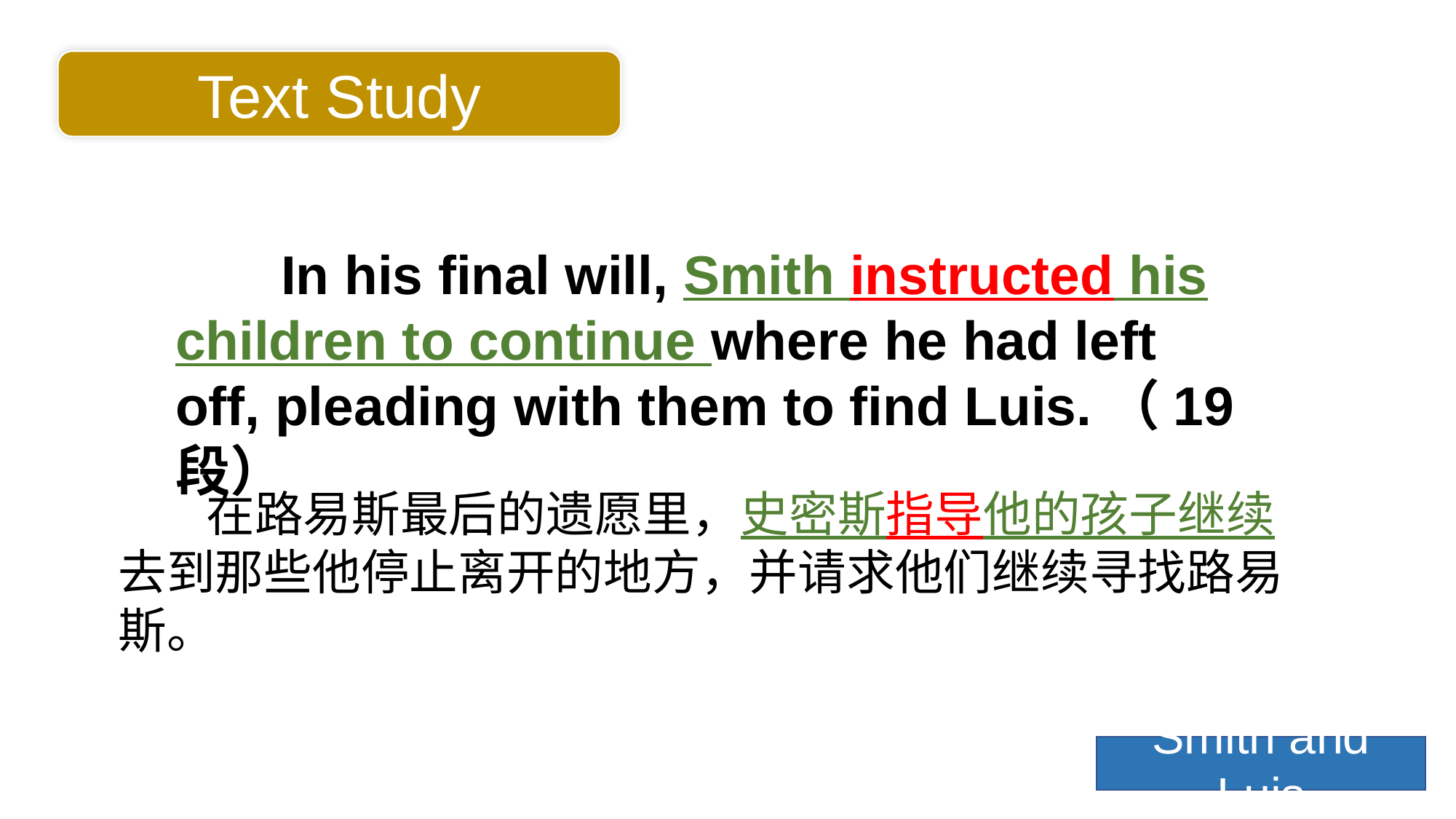

Text Study
       In his final will, Smith instructed his children to continue where he had left off, pleading with them to find Luis.（19段）
       在路易斯最后的遗愿里，史密斯指导他的孩子继续去到那些他停止离开的地方，并请求他们继续寻找路易斯。
Smith and Luis